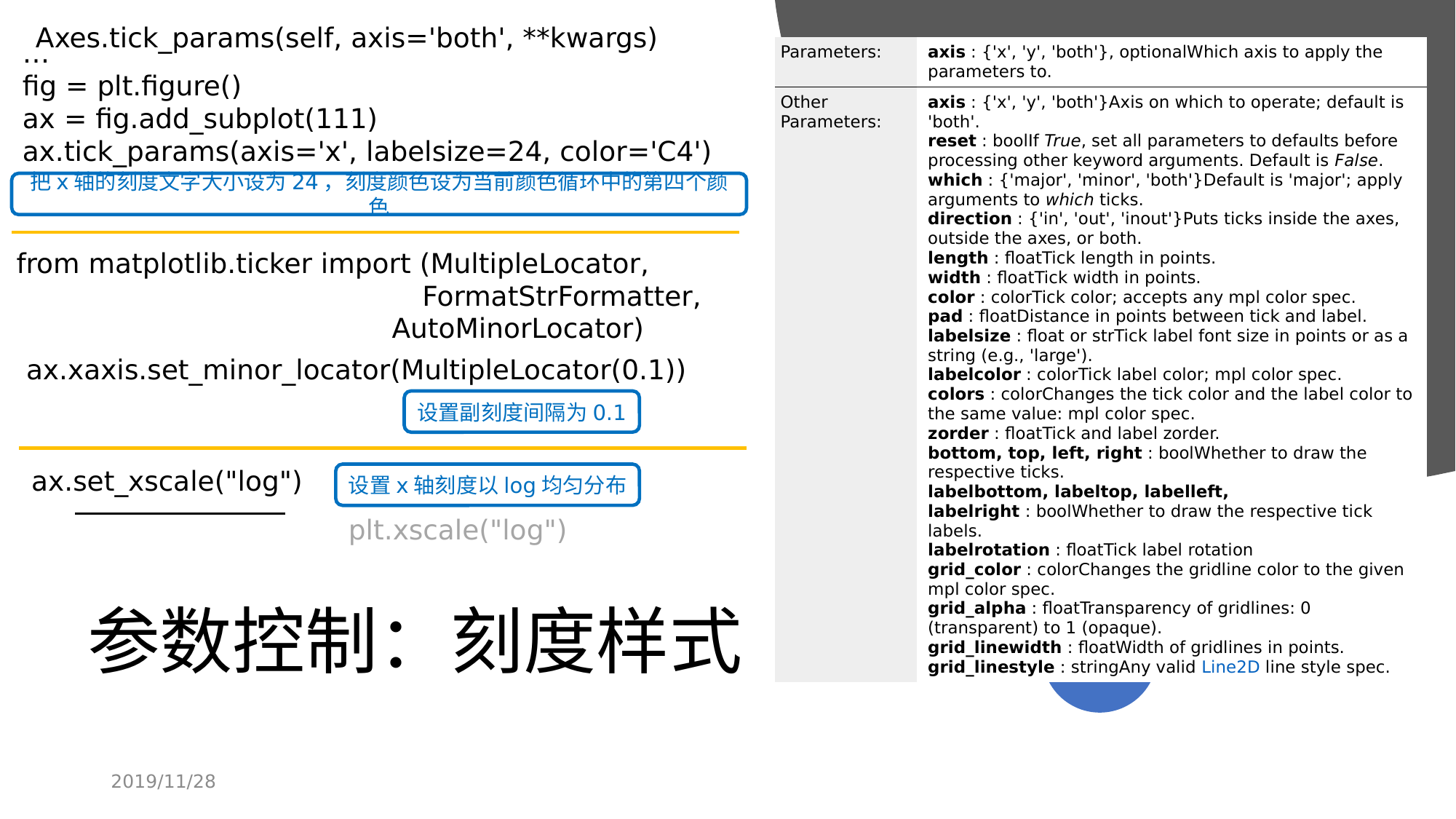

Axes.tick_params(self, axis='both', **kwargs)
…
fig = plt.figure()
ax = fig.add_subplot(111)
ax.tick_params(axis='x', labelsize=24, color='C4')
| Parameters: | axis : {'x', 'y', 'both'}, optionalWhich axis to apply the parameters to. |
| --- | --- |
| Other Parameters: | axis : {'x', 'y', 'both'}Axis on which to operate; default is 'both'. reset : boolIf True, set all parameters to defaults before processing other keyword arguments. Default is False. which : {'major', 'minor', 'both'}Default is 'major'; apply arguments to which ticks. direction : {'in', 'out', 'inout'}Puts ticks inside the axes, outside the axes, or both. length : floatTick length in points. width : floatTick width in points. color : colorTick color; accepts any mpl color spec. pad : floatDistance in points between tick and label. labelsize : float or strTick label font size in points or as a string (e.g., 'large'). labelcolor : colorTick label color; mpl color spec. colors : colorChanges the tick color and the label color to the same value: mpl color spec. zorder : floatTick and label zorder. bottom, top, left, right : boolWhether to draw the respective ticks. labelbottom, labeltop, labelleft, labelright : boolWhether to draw the respective tick labels. labelrotation : floatTick label rotation grid\_color : colorChanges the gridline color to the given mpl color spec. grid\_alpha : floatTransparency of gridlines: 0 (transparent) to 1 (opaque). grid\_linewidth : floatWidth of gridlines in points. grid\_linestyle : stringAny valid Line2D line style spec. |
把x轴的刻度文字大小设为24，刻度颜色设为当前颜色循环中的第四个颜色
from matplotlib.ticker import (MultipleLocator,
			         FormatStrFormatter,
                                           AutoMinorLocator)
ax.xaxis.set_minor_locator(MultipleLocator(0.1))
设置副刻度间隔为0.1
ax.set_xscale("log")
设置x轴刻度以log均匀分布
plt.xscale("log")
# 参数控制：刻度样式

2019/11/28